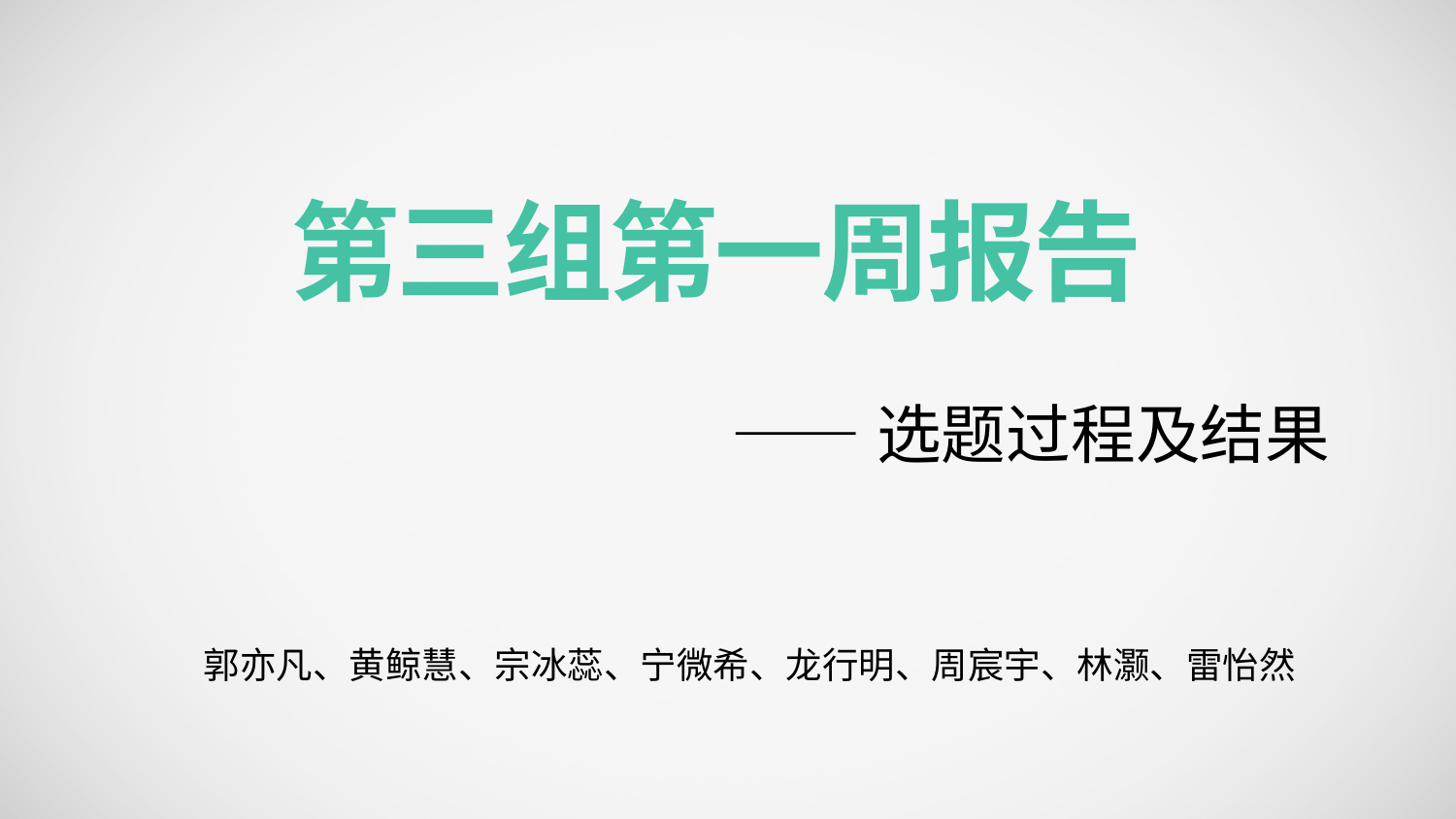

第三组第一周报告
——选题过程及结果
郭亦凡、黄鲸慧、宗冰蕊、宁微希、龙行明、周宸宇、林灏、雷怡然